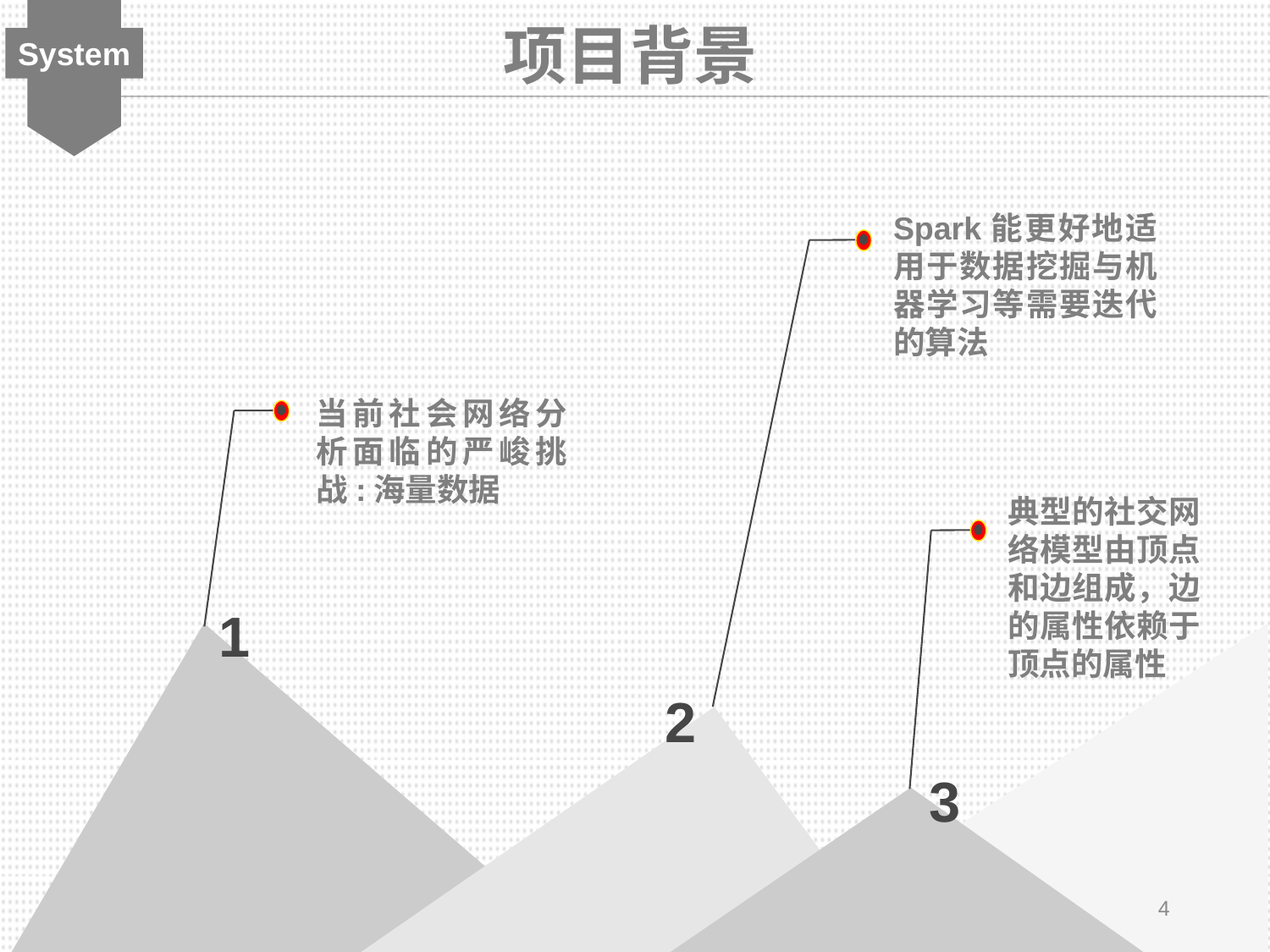

System
项目背景

Spark能更好地适用于数据挖掘与机器学习等需要迭代的算法

当前社会网络分析面临的严峻挑战:海量数据

典型的社交网络模型由顶点和边组成，边的属性依赖于顶点的属性

1

2

3

4